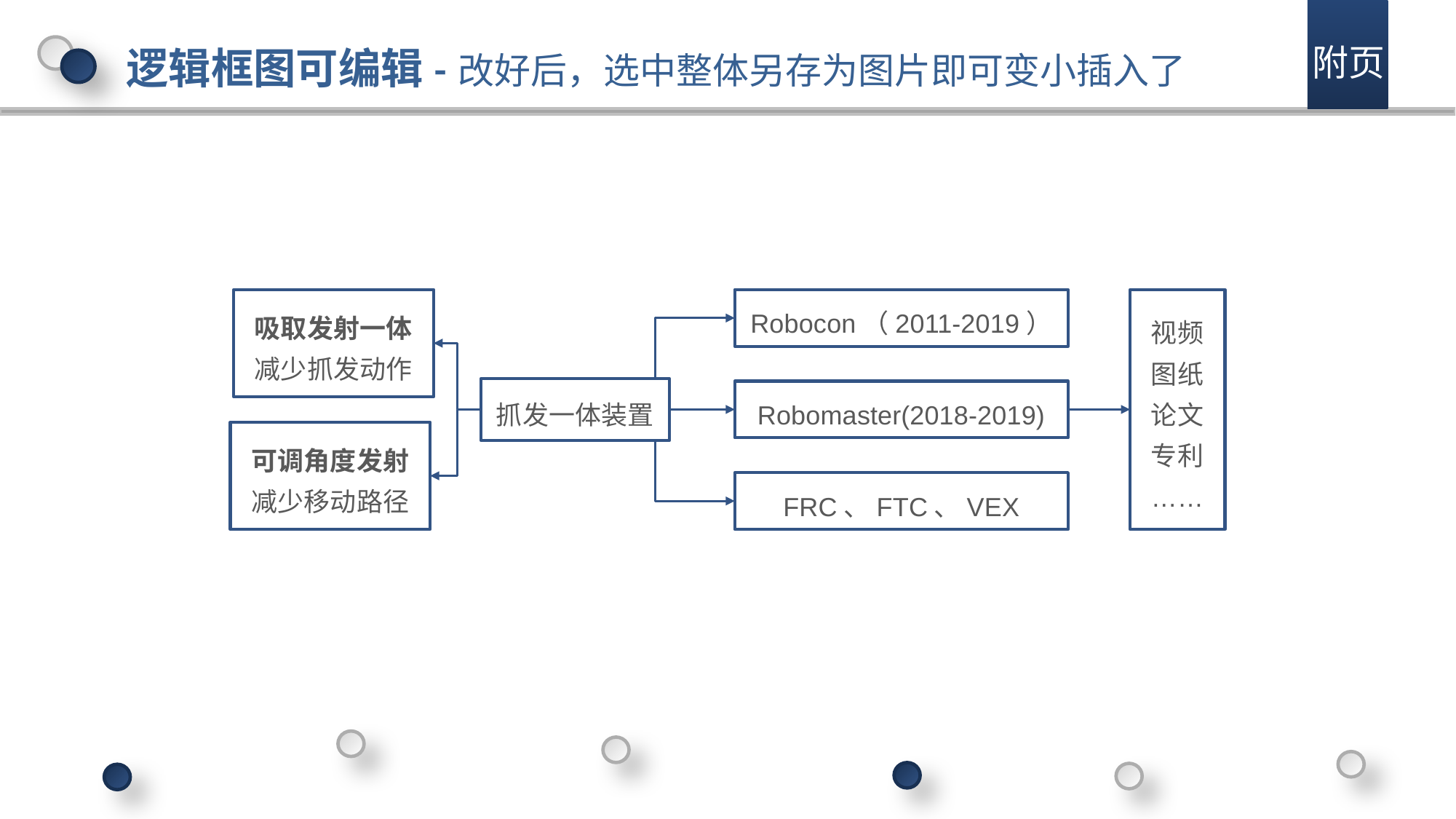

逻辑框图可编辑-改好后，选中整体另存为图片即可变小插入了
附页
吸取发射一体
减少抓发动作
Robocon（2011-2019）
视频图纸
论文专利
……
抓发一体装置
Robomaster(2018-2019)
FRC、FTC、VEX
可调角度发射
减少移动路径